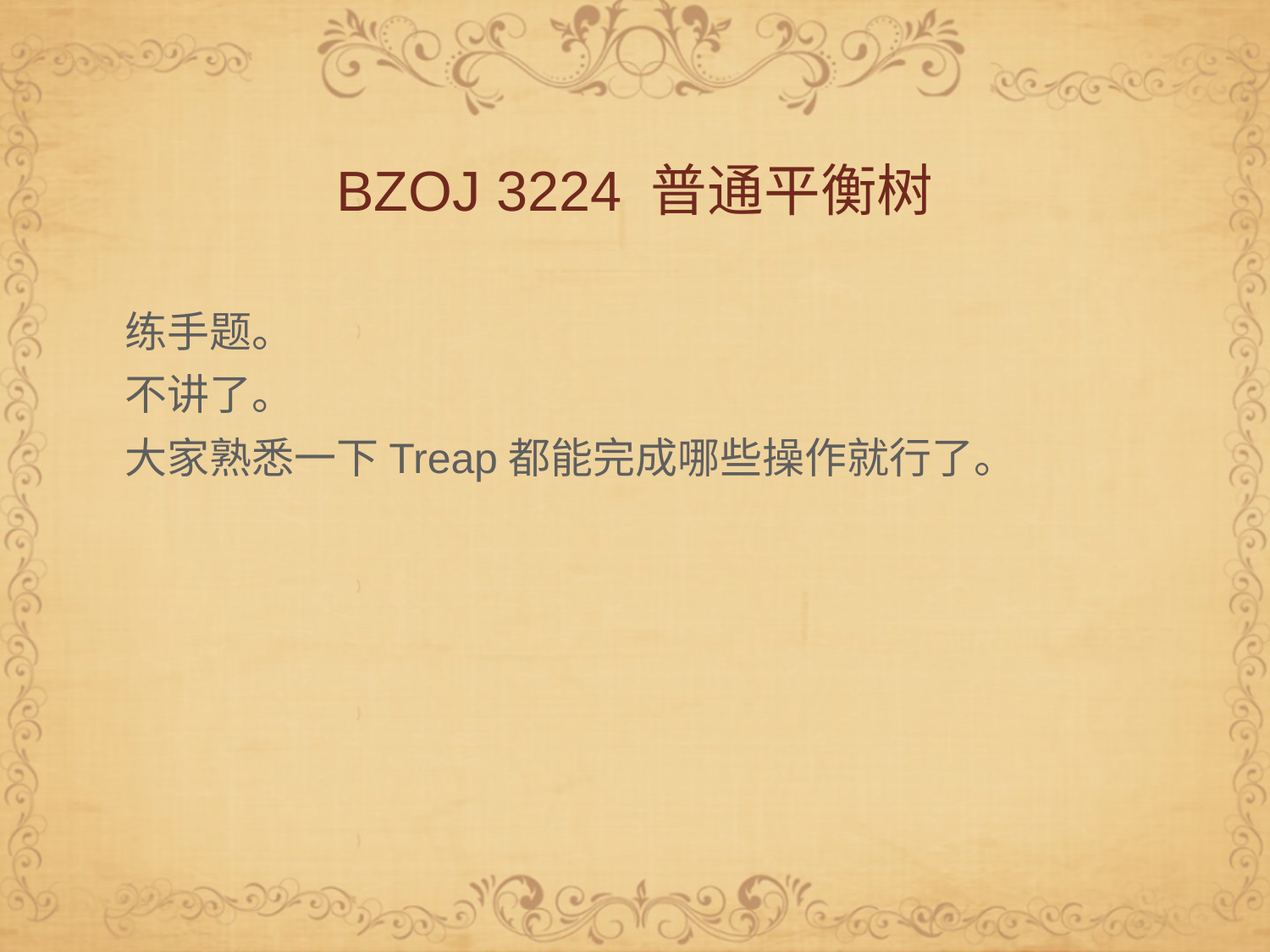

# BZOJ 3224 普通平衡树
练手题。
不讲了。
大家熟悉一下Treap都能完成哪些操作就行了。